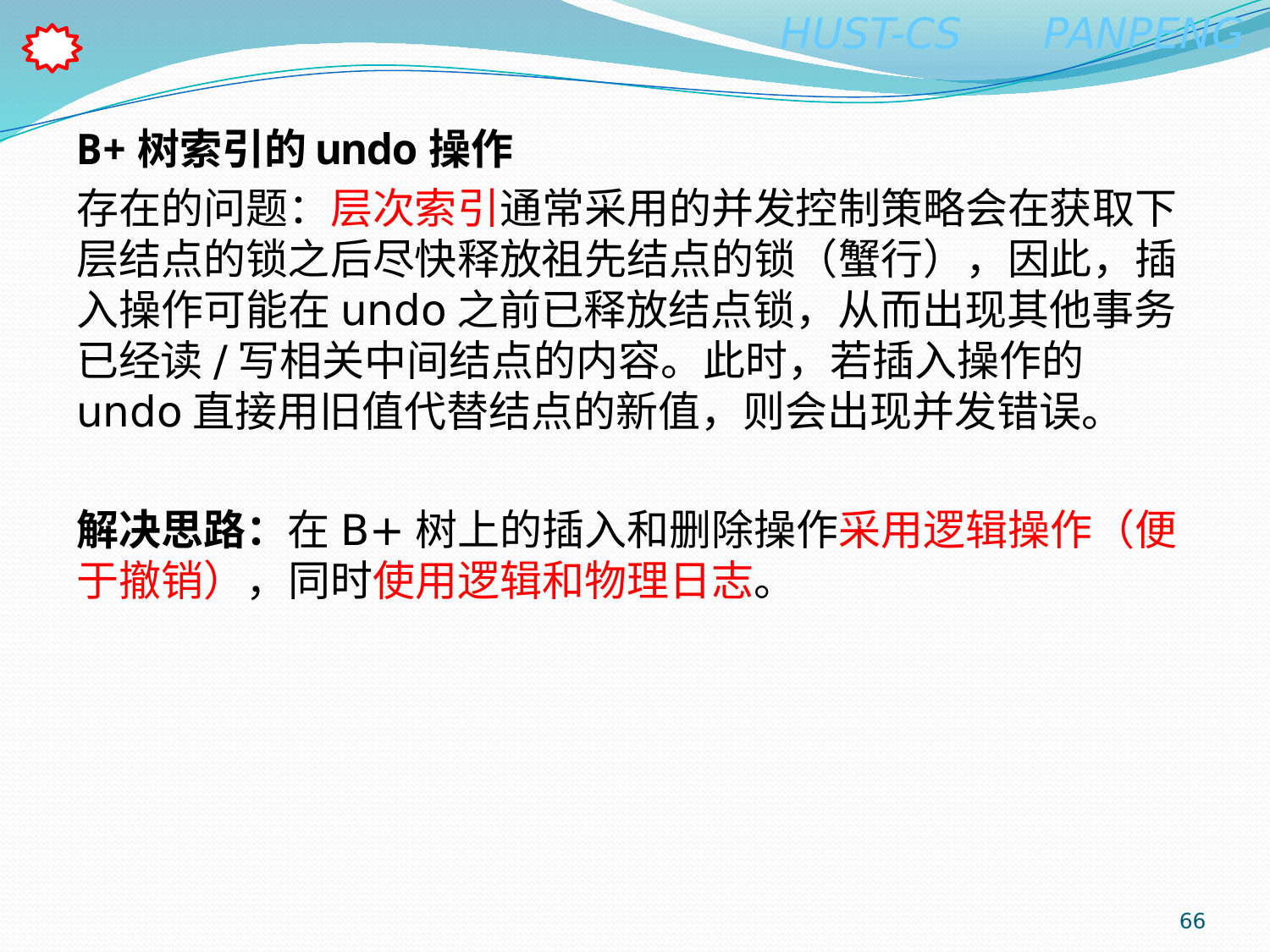

B+树索引的undo操作
存在的问题：层次索引通常采用的并发控制策略会在获取下层结点的锁之后尽快释放祖先结点的锁（蟹行），因此，插入操作可能在undo之前已释放结点锁，从而出现其他事务已经读/写相关中间结点的内容。此时，若插入操作的undo直接用旧值代替结点的新值，则会出现并发错误。

解决思路：在B+树上的插入和删除操作采用逻辑操作（便于撤销），同时使用逻辑和物理日志。
66